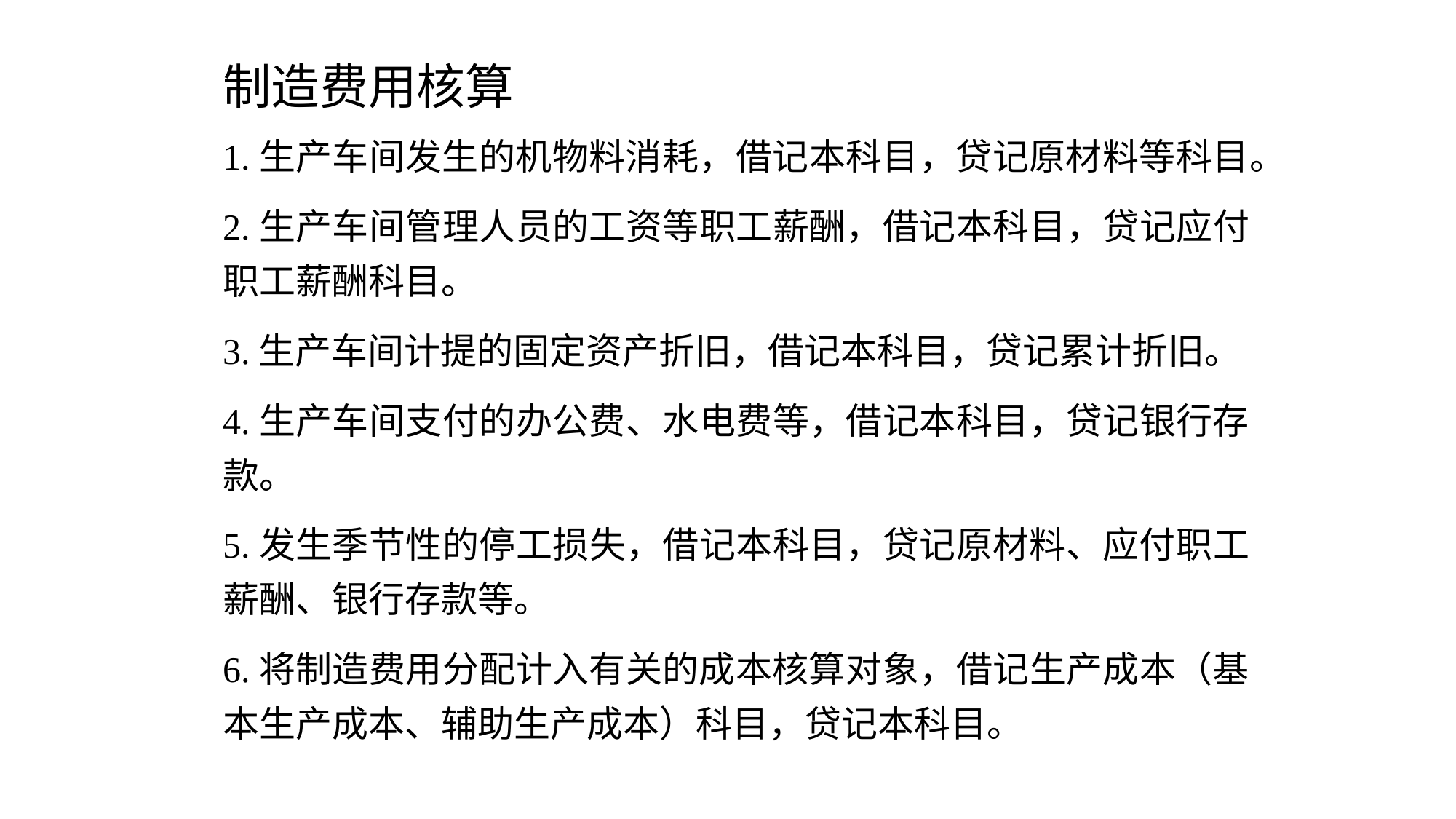

# 制造费用核算
1.生产车间发生的机物料消耗，借记本科目，贷记原材料等科目。
2.生产车间管理人员的工资等职工薪酬，借记本科目，贷记应付职工薪酬科目。
3.生产车间计提的固定资产折旧，借记本科目，贷记累计折旧。
4.生产车间支付的办公费、水电费等，借记本科目，贷记银行存款。
5.发生季节性的停工损失，借记本科目，贷记原材料、应付职工薪酬、银行存款等。
6.将制造费用分配计入有关的成本核算对象，借记生产成本（基本生产成本、辅助生产成本）科目，贷记本科目。